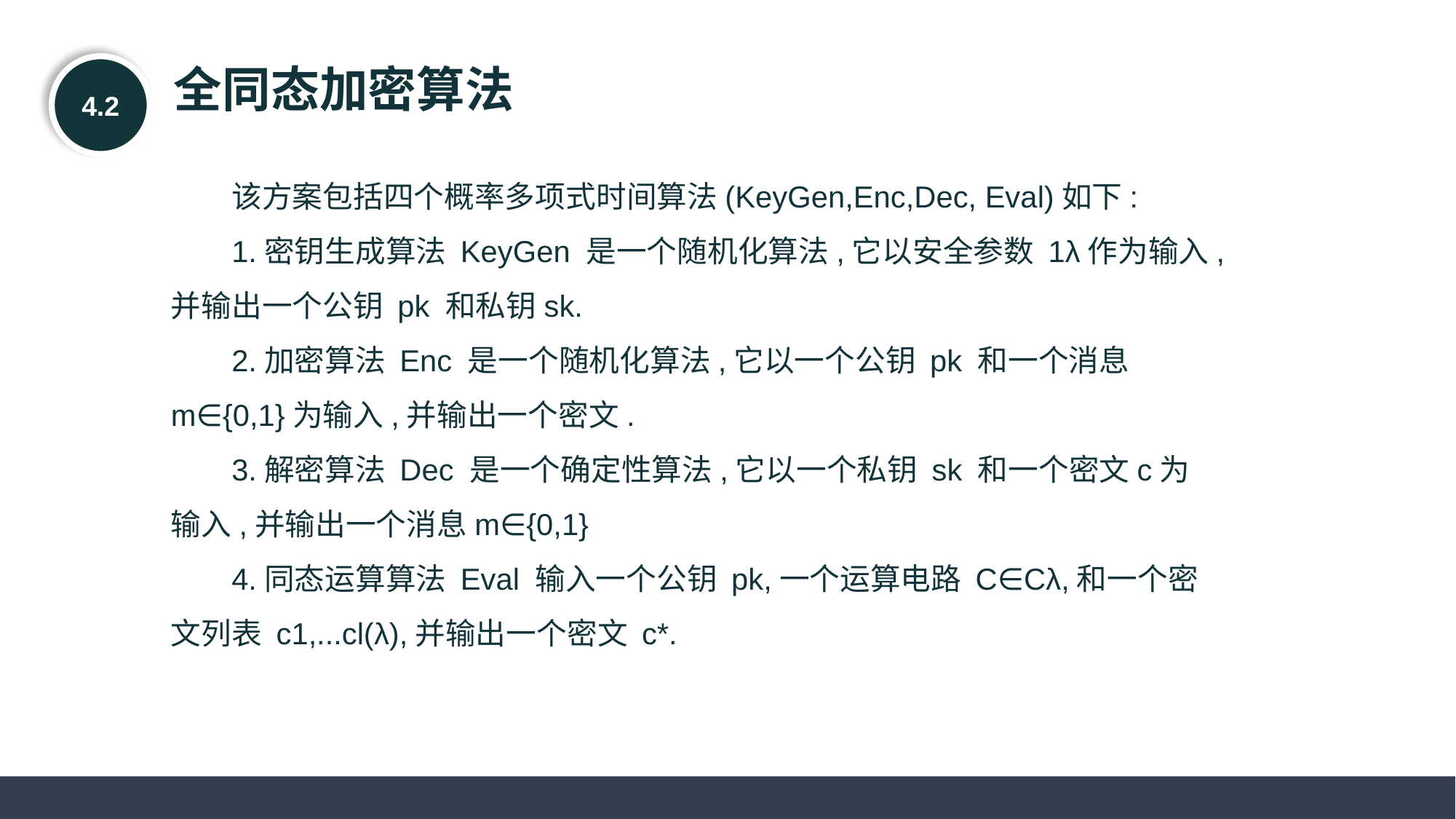

全同态加密算法

4.2

该方案包括四个概率多项式时间算法(KeyGen,Enc,Dec, Eval)如下:
1.密钥生成算法 KeyGen 是一个随机化算法,它以安全参数 1λ作为输入,并输出一个公钥 pk 和私钥sk.
2.加密算法 Enc 是一个随机化算法,它以一个公钥 pk 和一个消息 m∈{0,1}为输入,并输出一个密文.
3.解密算法 Dec 是一个确定性算法,它以一个私钥 sk 和一个密文c为输入,并输出一个消息m∈{0,1}
4.同态运算算法 Eval 输入一个公钥 pk,一个运算电路 C∈Cλ,和一个密文列表 c1,...cl(λ),并输出一个密文 c*.